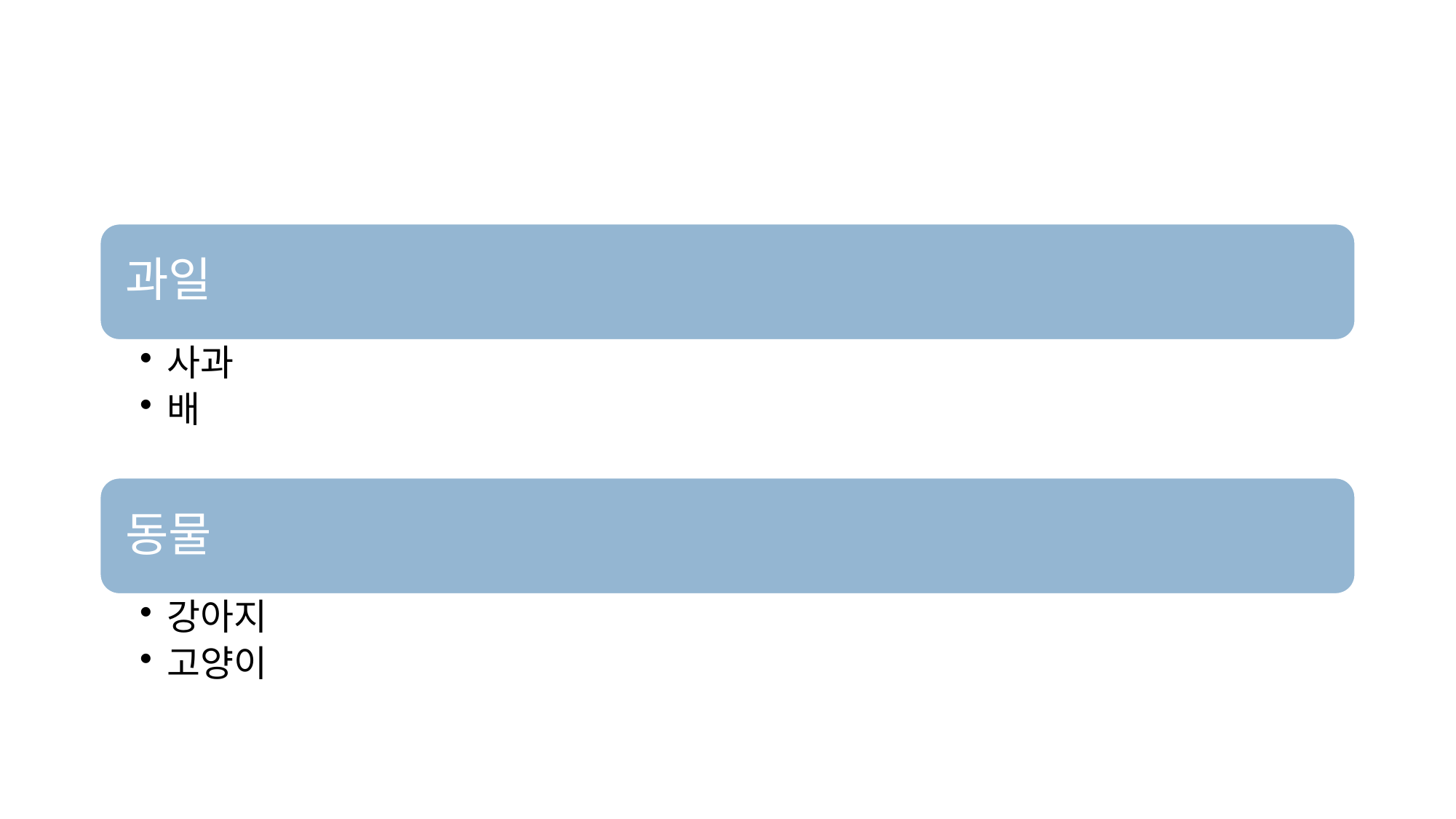

#
과일
사과
배
동물
강아지
고양이